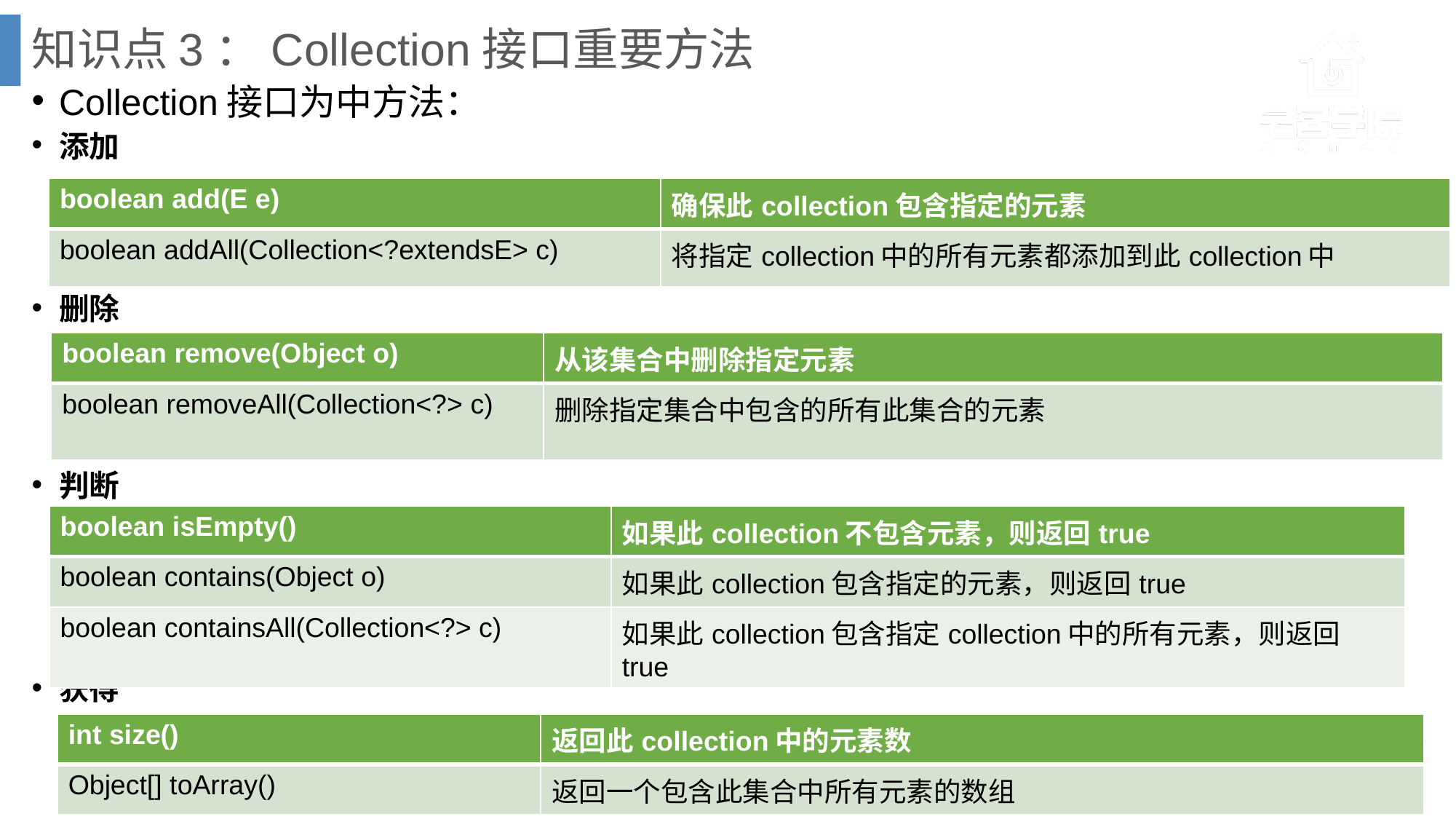

# 知识点3：Collection接口重要方法
Collection接口为中方法：
添加

删除

判断

获得

| boolean add(E e) | 确保此collection包含指定的元素 |
| --- | --- |
| boolean addAll(Collection<?extendsE> c) | 将指定collection中的所有元素都添加到此collection中 |
| boolean remove(Object o) | 从该集合中删除指定元素 |
| --- | --- |
| boolean removeAll(Collection<?> c) | 删除指定集合中包含的所有此集合的元素 |
| boolean isEmpty() | 如果此collection不包含元素，则返回true |
| --- | --- |
| boolean contains(Object o) | 如果此collection包含指定的元素，则返回true |
| boolean containsAll(Collection<?> c) | 如果此collection包含指定collection中的所有元素，则返回true |
| int size() | 返回此collection中的元素数 |
| --- | --- |
| Object[] toArray() | 返回一个包含此集合中所有元素的数组 |